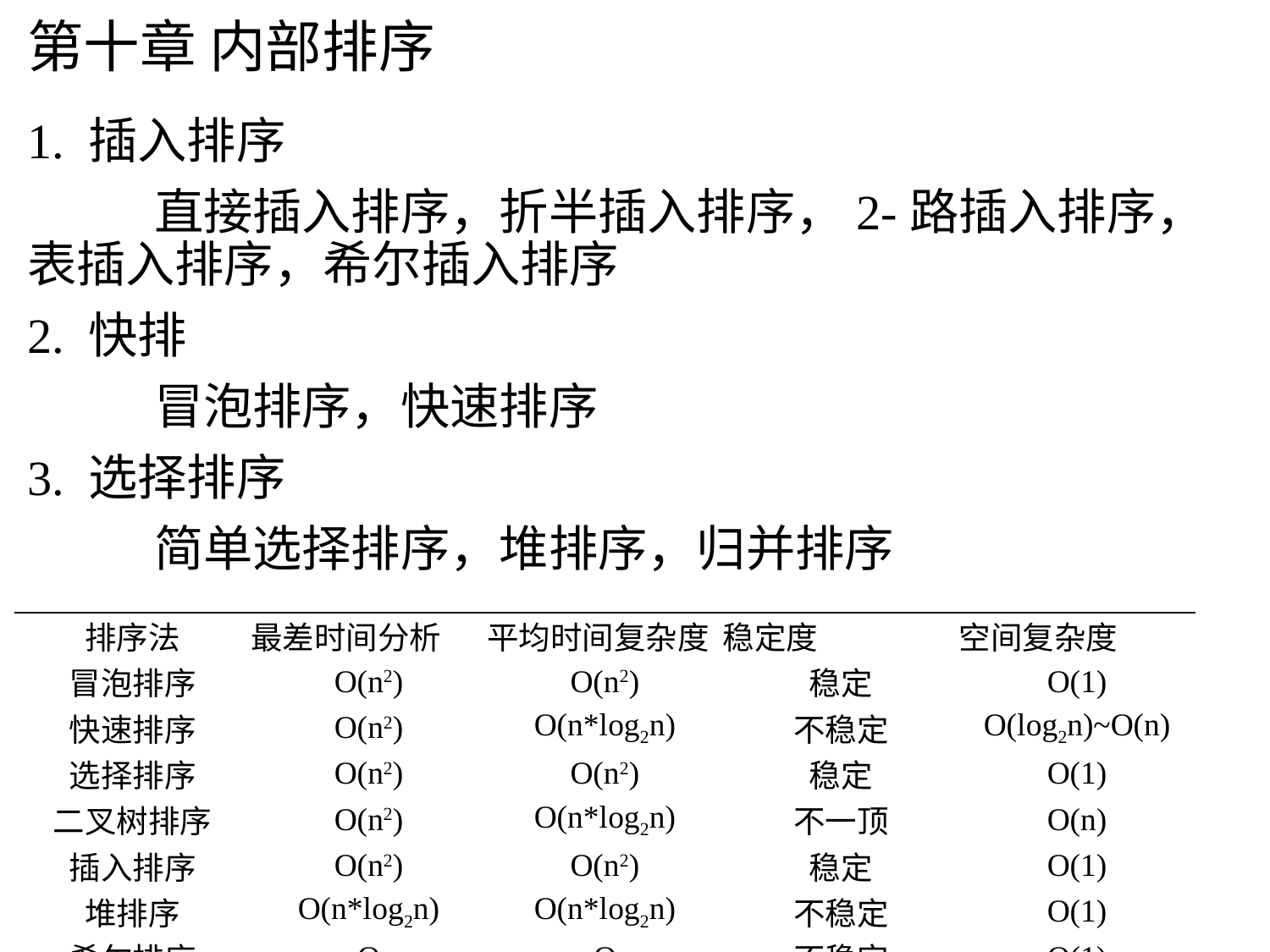

# 第十章 内部排序
1. 插入排序
	直接插入排序，折半插入排序，2-路插入排序，表插入排序，希尔插入排序
2. 快排
	冒泡排序，快速排序
3. 选择排序
	简单选择排序，堆排序，归并排序

| 排序法 | 最差时间分析 | 平均时间复杂度 | 稳定度 | 空间复杂度 |
| --- | --- | --- | --- | --- |
| 冒泡排序 | O(n2) | O(n2) | 稳定 | O(1) |
| 快速排序 | O(n2) | O(n\*log2n) | 不稳定 | O(log2n)~O(n) |
| 选择排序 | O(n2) | O(n2) | 稳定 | O(1) |
| 二叉树排序 | O(n2) | O(n\*log2n) | 不一顶 | O(n) |
| 插入排序 | O(n2) | O(n2) | 稳定 | O(1) |
| 堆排序 | O(n\*log2n) | O(n\*log2n) | 不稳定 | O(1) |
| 希尔排序 | O | O | 不稳定 | O(1) |